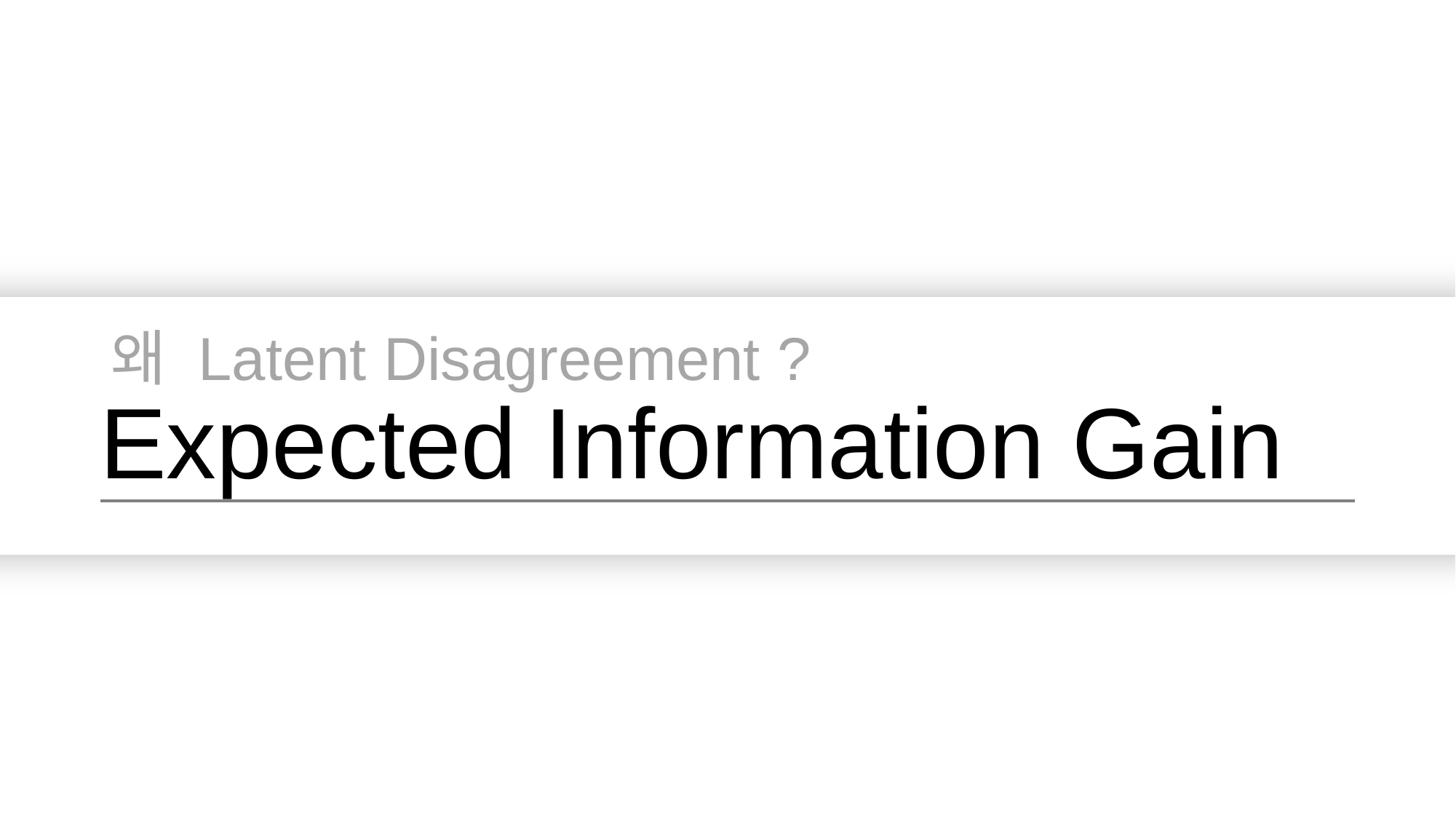

Expected Information Gain

왜 Latent Disagreement ?